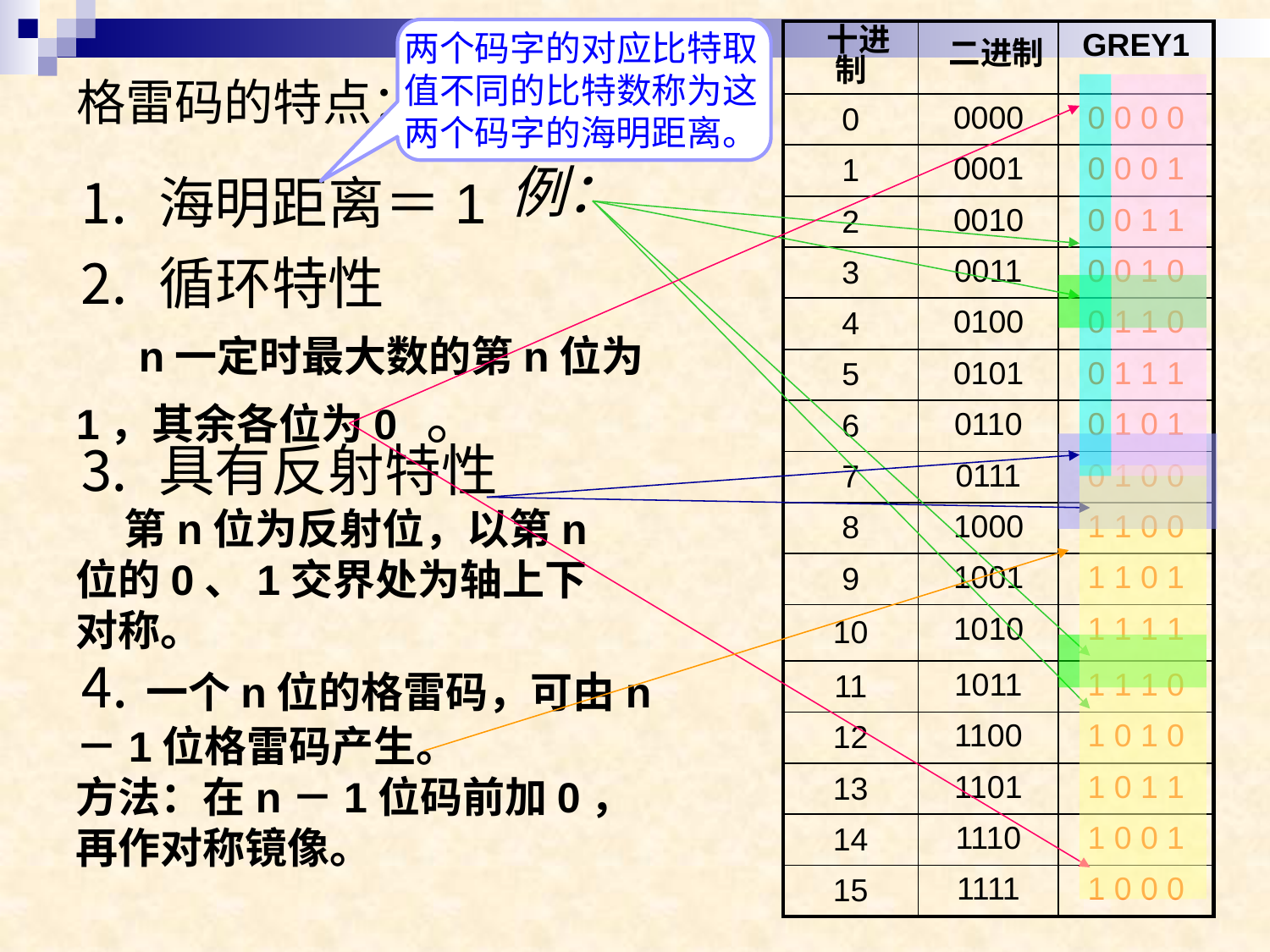

两个码字的对应比特取值不同的比特数称为这两个码字的海明距离。
| 十进制 | 二进制 | GREY1 |
| --- | --- | --- |
| 0 | 0000 | 0 0 0 0 |
| 1 | 0001 | 0 0 0 1 |
| 2 | 0010 | 0 0 1 1 |
| 3 | 0011 | 0 0 1 0 |
| 4 | 0100 | 0 1 1 0 |
| 5 | 0101 | 0 1 1 1 |
| 6 | 0110 | 0 1 0 1 |
| 7 | 0111 | 0 1 0 0 |
| 8 | 1000 | 1 1 0 0 |
| 9 | 1001 | 1 1 0 1 |
| 10 | 1010 | 1 1 1 1 |
| 11 | 1011 | 1 1 1 0 |
| 12 | 1100 | 1 0 1 0 |
| 13 | 1101 | 1 0 1 1 |
| 14 | 1110 | 1 0 0 1 |
| 15 | 1111 | 1 0 0 0 |
# 格雷码的特点：

例：

⒈ 海明距离＝1
⒉ 循环特性
    n一定时最大数的第n位为1，其余各位为0 。

⒊ 具有反射特性
    第n位为反射位，以第n位的0、1交界处为轴上下对称。
⒋一个n位的格雷码，可由n－1位格雷码产生。
方法：在n－1位码前加0，再作对称镜像。